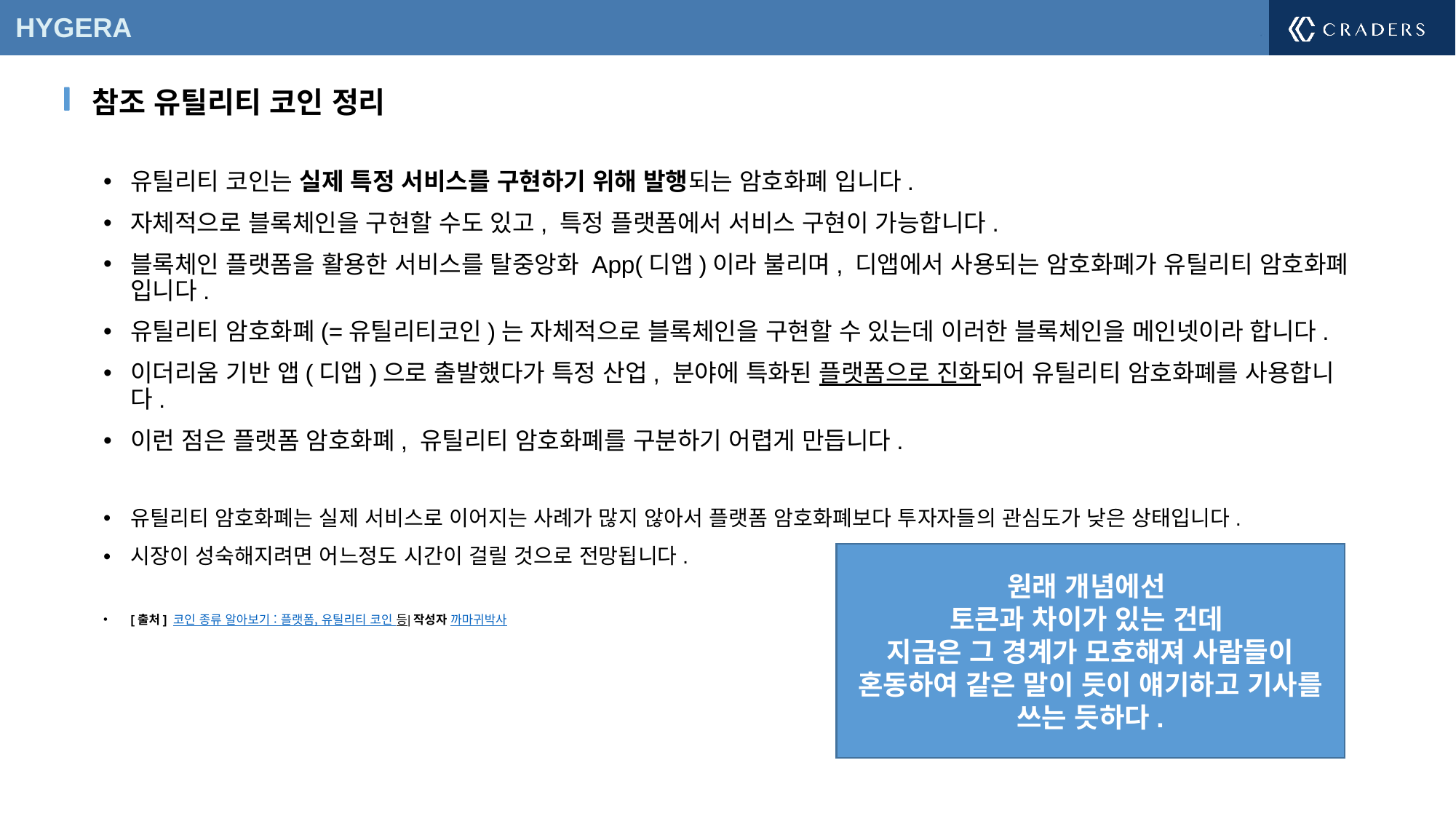

참조 유틸리티 코인 정리
유틸리티 코인는 실제 특정 서비스를 구현하기 위해 발행되는 암호화폐 입니다.
자체적으로 블록체인을 구현할 수도 있고, 특정 플랫폼에서 서비스 구현이 가능합니다.
블록체인 플랫폼을 활용한 서비스를 탈중앙화 App(디앱)이라 불리며, 디앱에서 사용되는 암호화폐가 유틸리티 암호화폐 입니다.
유틸리티 암호화폐(=유틸리티코인)는 자체적으로 블록체인을 구현할 수 있는데 이러한 블록체인을 메인넷이라 합니다.
이더리움 기반 앱(디앱)으로 출발했다가 특정 산업, 분야에 특화된 플랫폼으로 진화되어 유틸리티 암호화폐를 사용합니다.
이런 점은 플랫폼 암호화폐, 유틸리티 암호화폐를 구분하기 어렵게 만듭니다.

유틸리티 암호화폐는 실제 서비스로 이어지는 사례가 많지 않아서 플랫폼 암호화폐보다 투자자들의 관심도가 낮은 상태입니다.
시장이 성숙해지려면 어느정도 시간이 걸릴 것으로 전망됩니다.

[출처] 코인 종류 알아보기 : 플랫폼, 유틸리티 코인 등|작성자 까마귀박사

원래 개념에선
토큰과 차이가 있는 건데
지금은 그 경계가 모호해져 사람들이 혼동하여 같은 말이 듯이 얘기하고 기사를 쓰는 듯하다.